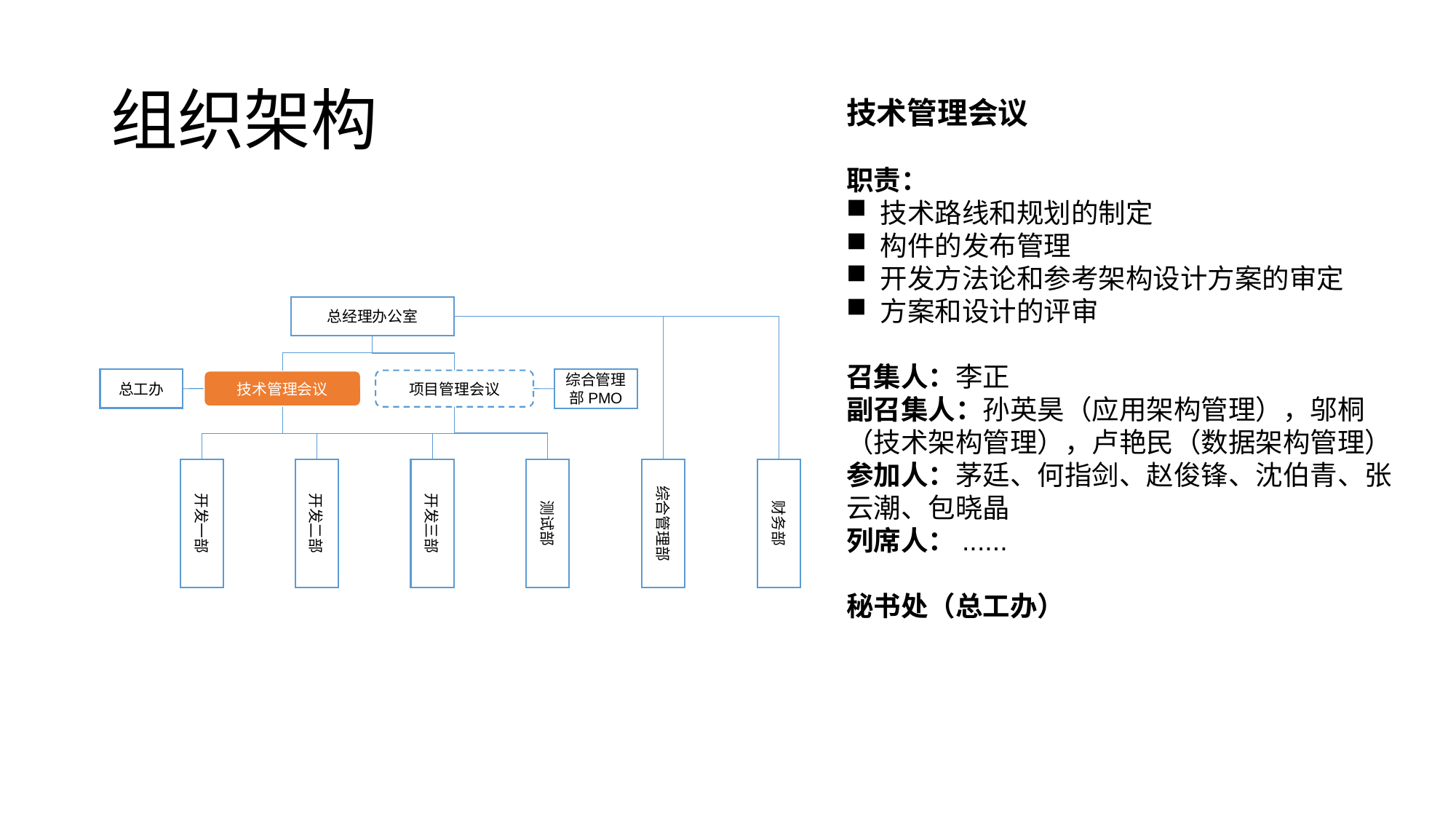

# 组织架构
技术管理会议

职责：
技术路线和规划的制定
构件的发布管理
开发方法论和参考架构设计方案的审定
方案和设计的评审

召集人：李正
副召集人：孙英昊（应用架构管理），邬桐（技术架构管理），卢艳民（数据架构管理）
参加人：茅廷、何指剑、赵俊锋、沈伯青、张云潮、包晓晶
列席人：......

秘书处（总工办）

总经理办公室
总工办
综合管理部PMO
技术管理会议
项目管理会议
开发一部
开发二部
开发三部
测试部
综合管理部
财务部